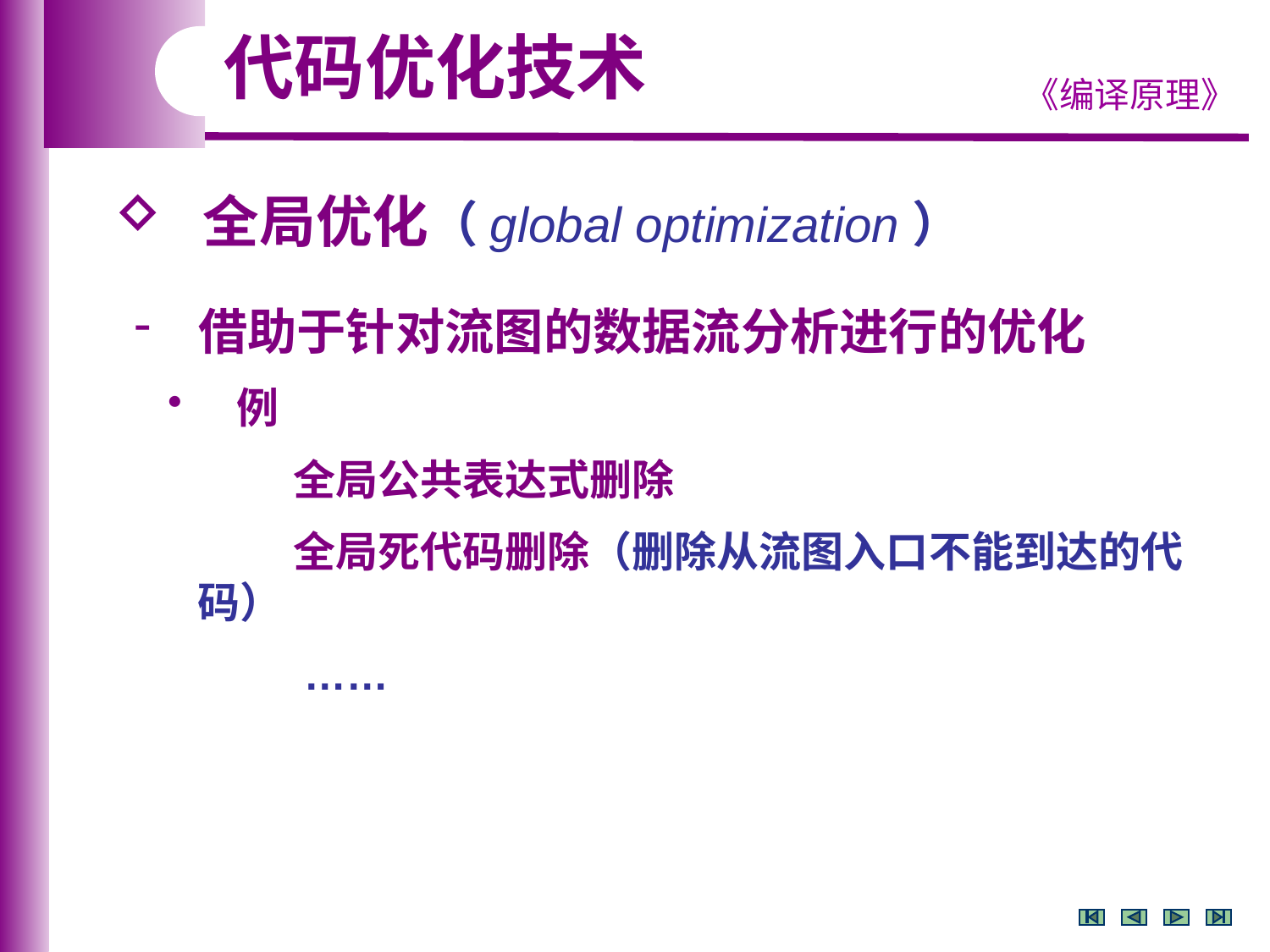

代码优化技术
  全局优化（global optimization）
  借助于针对流图的数据流分析进行的优化

   例

         全局公共表达式删除

         全局死代码删除（删除从流图入口不能到达的代码）

         ……